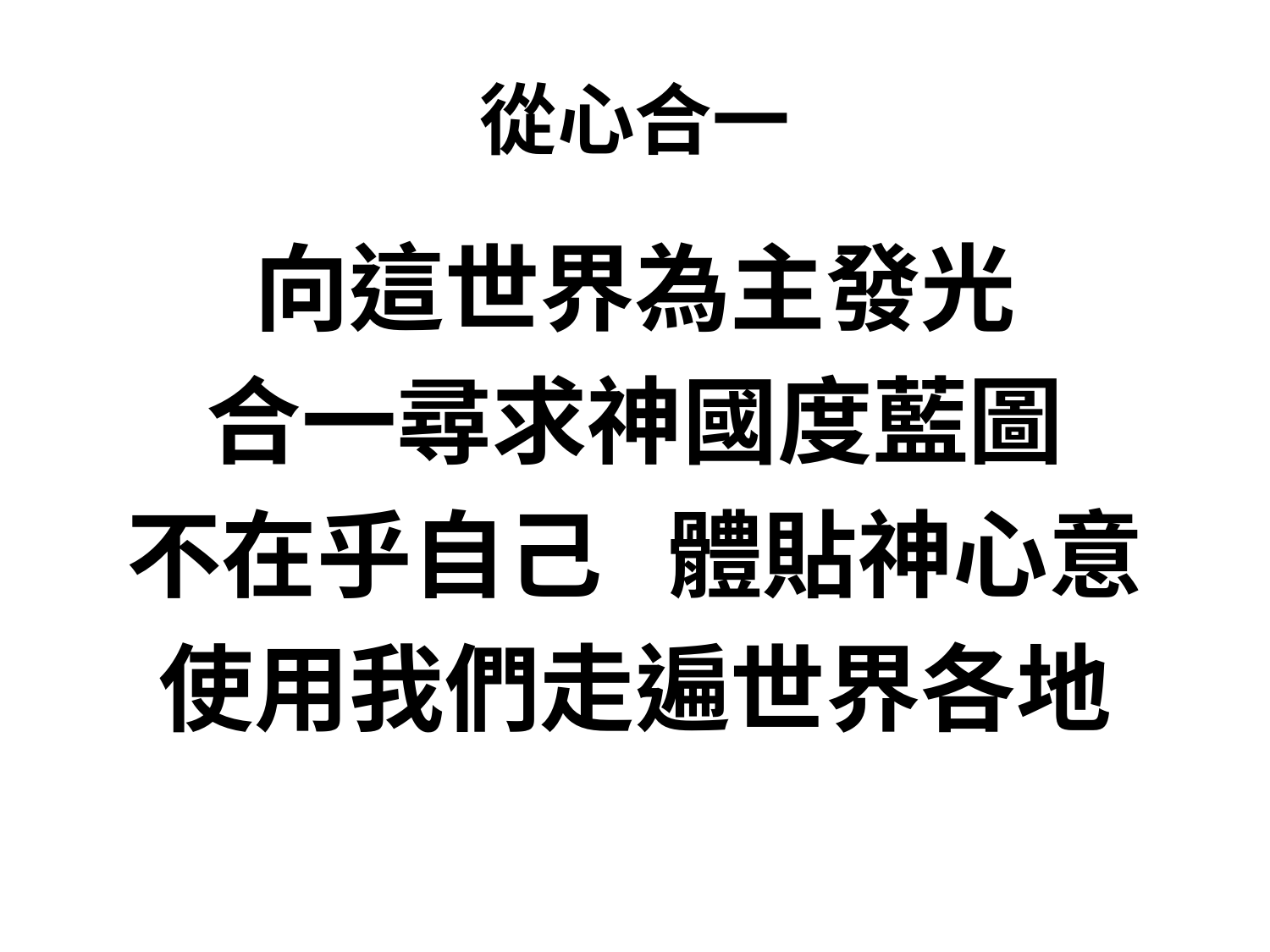

# 從心合一
向這世界為主發光
合一尋求神國度藍圖
不在乎自己   體貼神心意
使用我們走遍世界各地